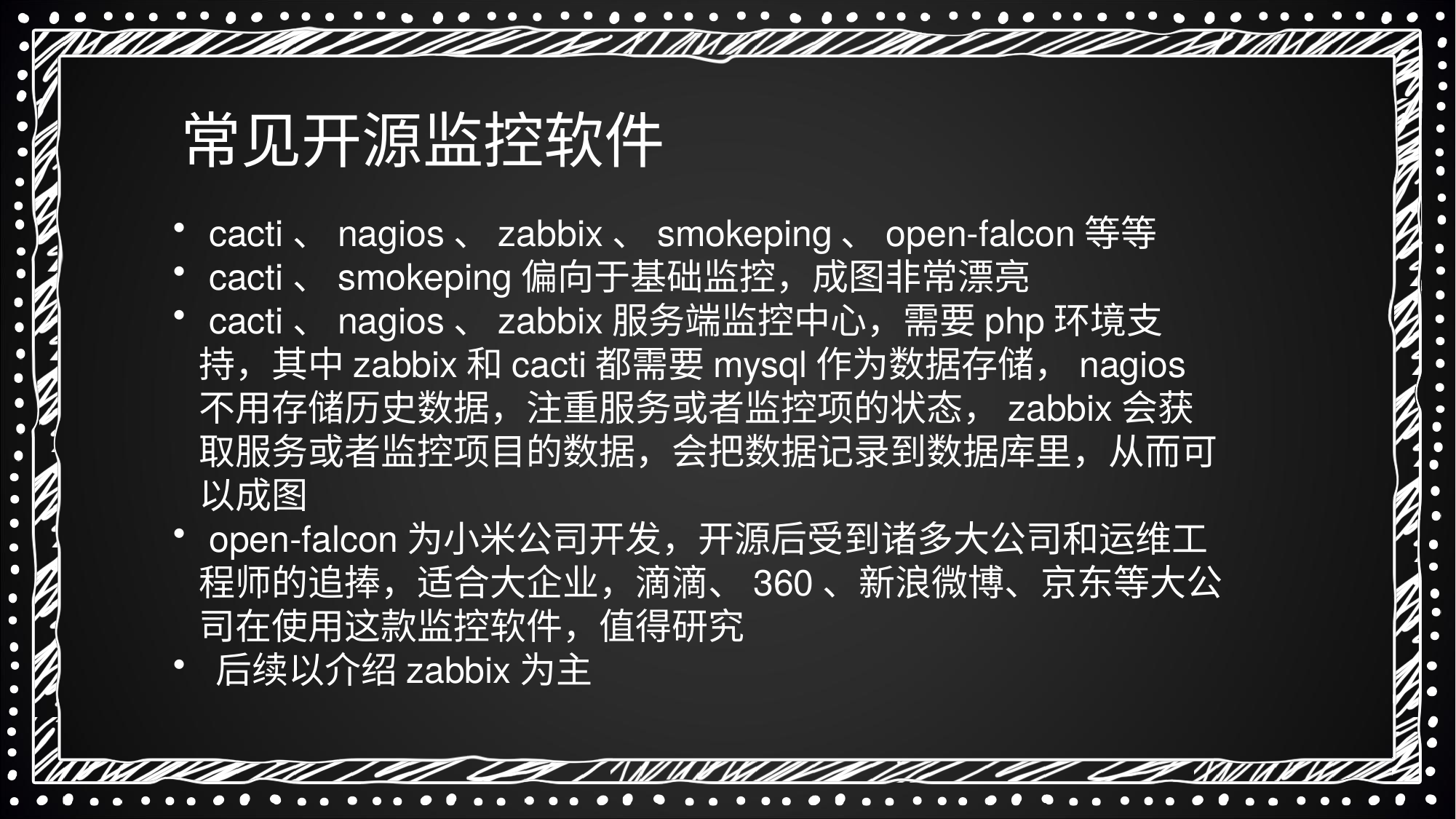

常见开源监控软件
 cacti、nagios、zabbix、smokeping、open-falcon等等
 cacti、smokeping偏向于基础监控，成图非常漂亮
 cacti、nagios、zabbix服务端监控中心，需要php环境支持，其中zabbix和cacti都需要mysql作为数据存储，nagios不用存储历史数据，注重服务或者监控项的状态，zabbix会获取服务或者监控项目的数据，会把数据记录到数据库里，从而可以成图
 open-falcon为小米公司开发，开源后受到诸多大公司和运维工程师的追捧，适合大企业，滴滴、360、新浪微博、京东等大公司在使用这款监控软件，值得研究
 后续以介绍zabbix为主